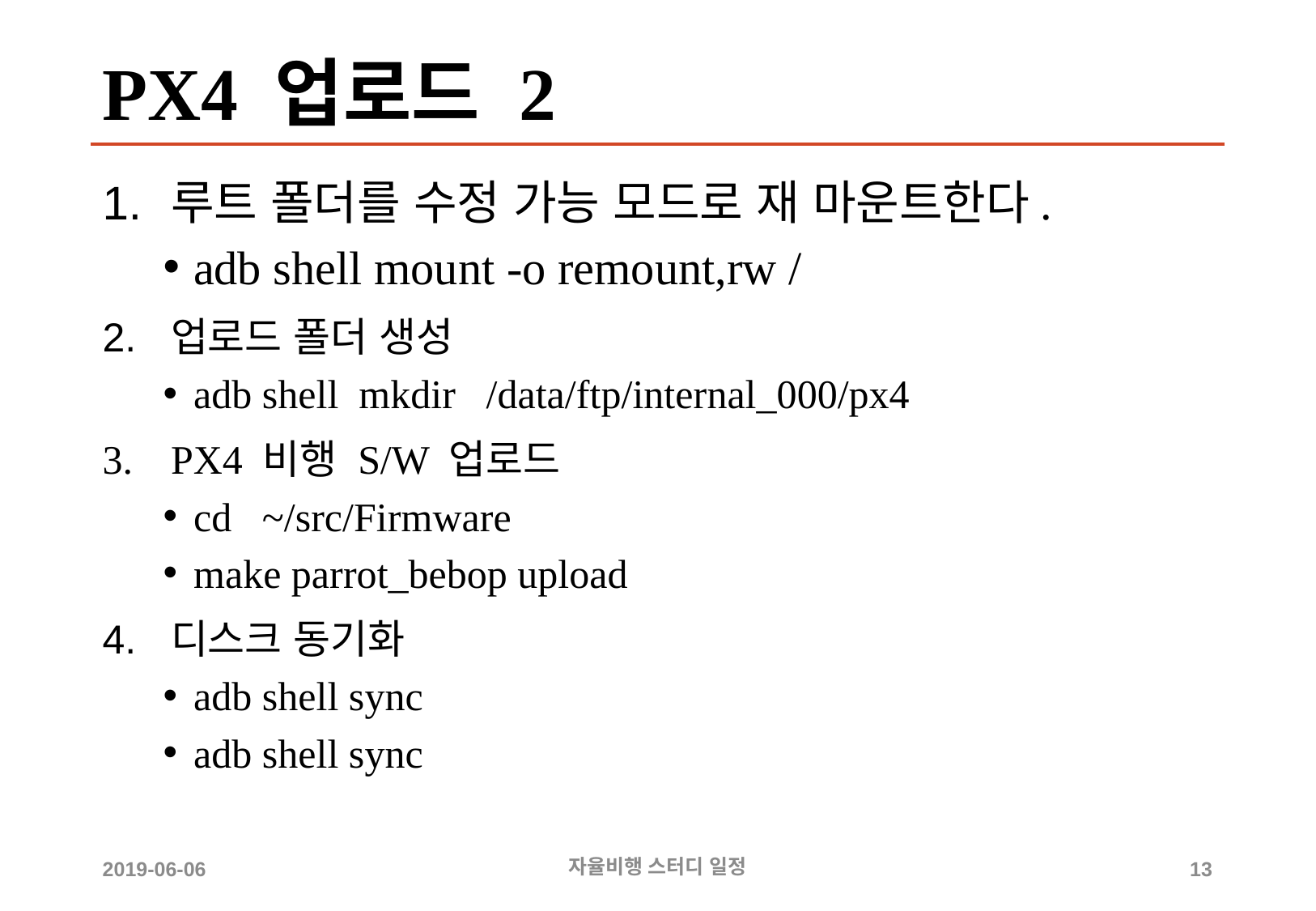

# PX4 업로드 2
루트 폴더를 수정 가능 모드로 재 마운트한다.
adb shell mount -o remount,rw /
업로드 폴더 생성
adb shell  mkdir   /data/ftp/internal_000/px4
PX4 비행 S/W 업로드
cd   ~/src/Firmware
make parrot_bebop upload
디스크 동기화
adb shell sync
adb shell sync
2019-06-06
자율비행 스터디 일정
13